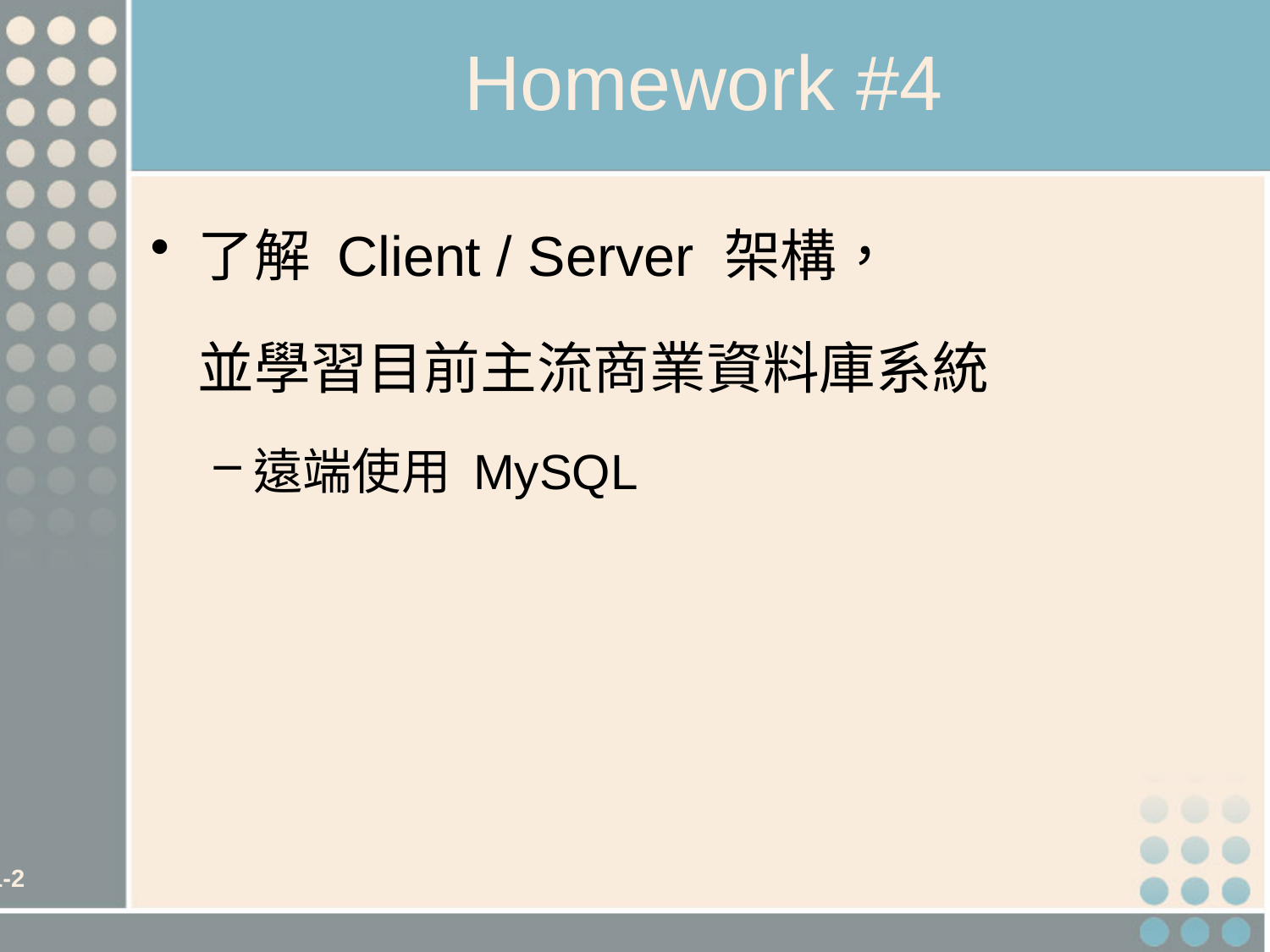

# Homework #4
了解 Client / Server 架構，
	並學習目前主流商業資料庫系統
遠端使用 MySQL